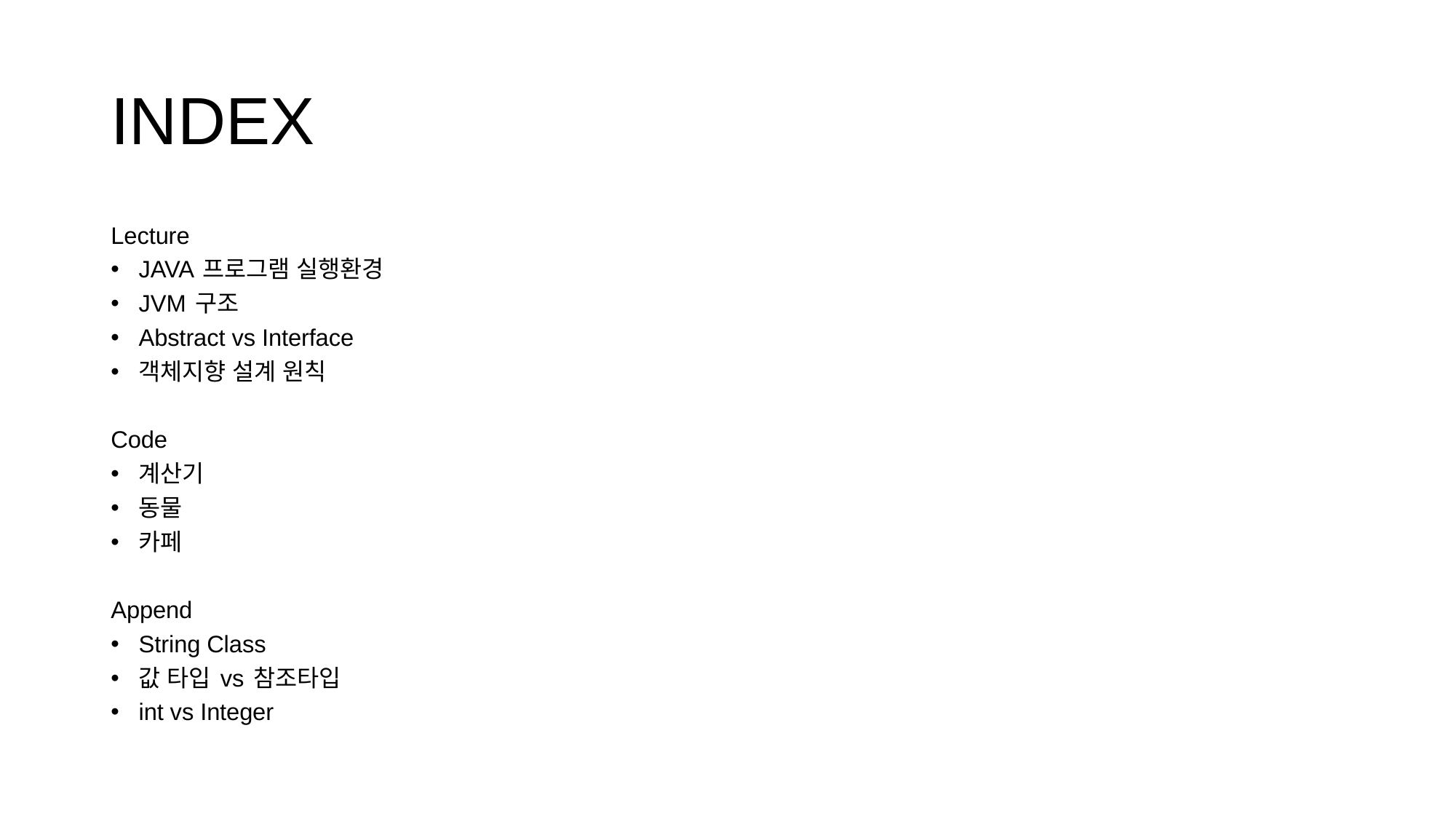

# INDEX
Lecture
JAVA 프로그램 실행환경
JVM 구조
Abstract vs Interface
객체지향 설계 원칙

Code
계산기
동물
카페

Append
String Class
값 타입 vs 참조타입
int vs Integer